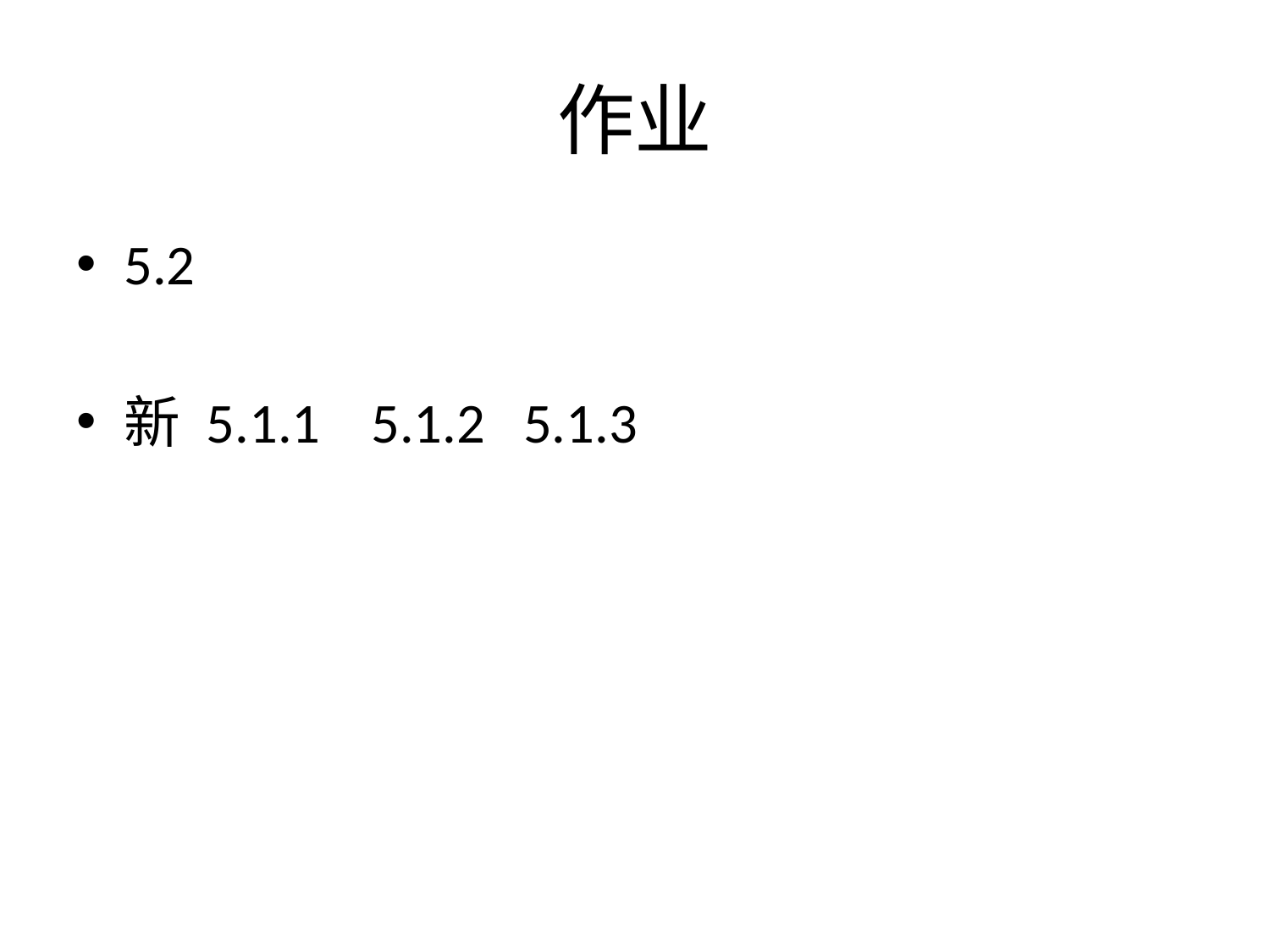

# 作业
5.2

新 5.1.1    5.1.2   5.1.3